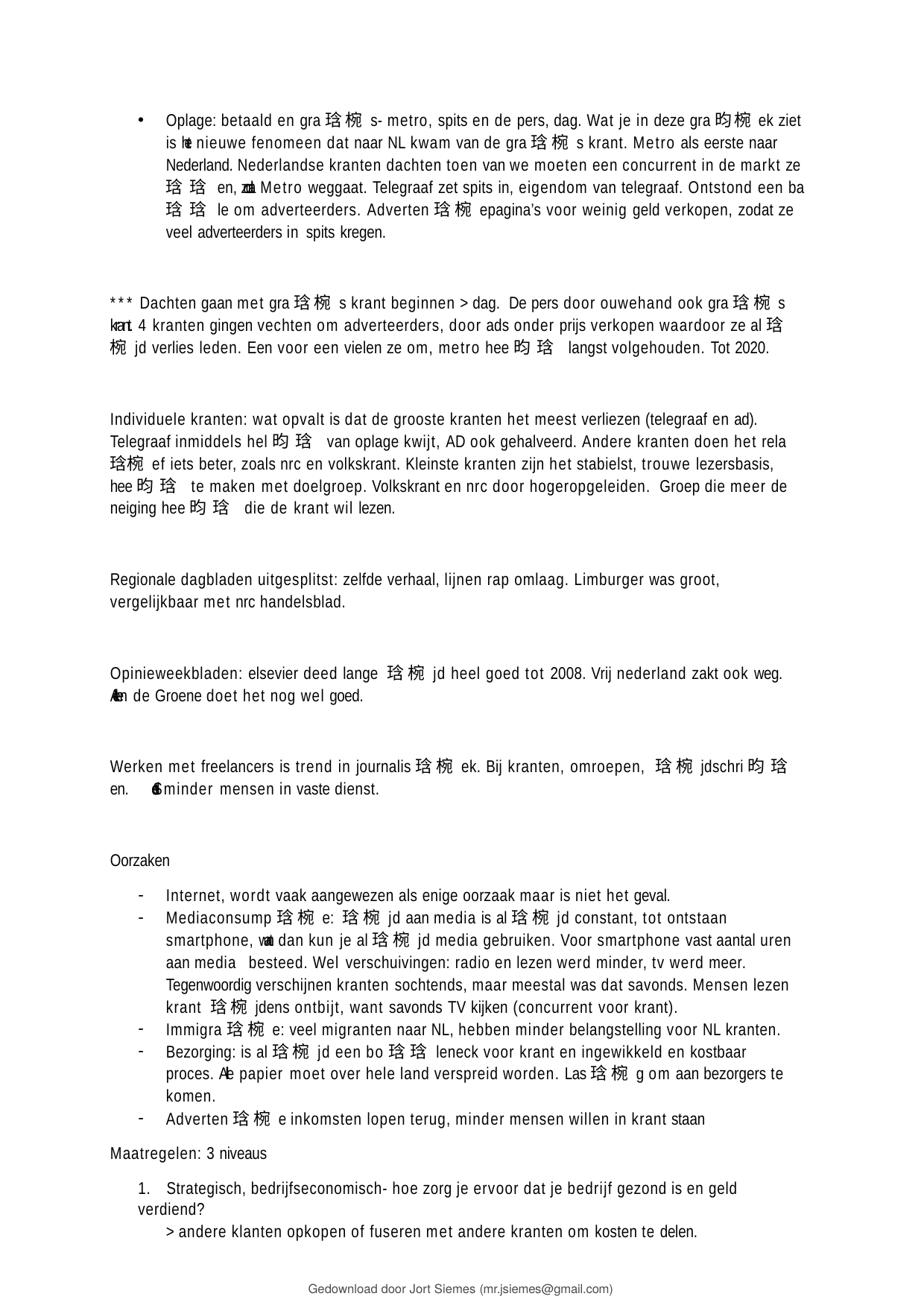

Oplage: betaald en gra琀椀s- metro, spits en de pers, dag. Wat je in deze gra昀椀ek ziet is het nieuwe fenomeen dat naar NL kwam van de gra琀椀s krant. Metro als eerste naar Nederland. Nederlandse kranten dachten toen van we moeten een concurrent in de markt ze琀琀en, zodat Metro weggaat. Telegraaf zet spits in, eigendom van telegraaf. Ontstond een ba琀琀le om adverteerders. Adverten琀椀epagina’s voor weinig geld verkopen, zodat ze veel adverteerders in spits kregen.

*** Dachten gaan met gra琀椀s krant beginnen > dag. De pers door ouwehand ook gra琀椀s krant. 4 kranten gingen vechten om adverteerders, door ads onder prijs verkopen waardoor ze al琀椀jd verlies leden. Een voor een vielen ze om, metro hee昀琀 langst volgehouden. Tot 2020.

Individuele kranten: wat opvalt is dat de grooste kranten het meest verliezen (telegraaf en ad). Telegraaf inmiddels hel昀琀 van oplage kwijt, AD ook gehalveerd. Andere kranten doen het rela琀椀ef iets beter, zoals nrc en volkskrant. Kleinste kranten zijn het stabielst, trouwe lezersbasis, hee昀琀 te maken met doelgroep. Volkskrant en nrc door hogeropgeleiden. Groep die meer de neiging hee昀琀 die de krant wil lezen.

Regionale dagbladen uitgesplitst: zelfde verhaal, lijnen rap omlaag. Limburger was groot, vergelijkbaar met nrc handelsblad.

Opinieweekbladen: elsevier deed lange 琀椀jd heel goed tot 2008. Vrij nederland zakt ook weg.  Alleen de Groene doet het nog wel goed.

Werken met freelancers is trend in journalis琀椀ek. Bij kranten, omroepen, 琀椀jdschri昀琀en.  Steeds minder mensen in vaste dienst.

Oorzaken
Internet, wordt vaak aangewezen als enige oorzaak maar is niet het geval.
Mediaconsump琀椀e: 琀椀jd aan media is al琀椀jd constant, tot ontstaan smartphone, want dan kun je al琀椀jd media gebruiken. Voor smartphone vast aantal uren aan media besteed. Wel verschuivingen: radio en lezen werd minder, tv werd meer. Tegenwoordig verschijnen kranten sochtends, maar meestal was dat savonds. Mensen lezen krant 琀椀jdens ontbijt, want savonds TV kijken (concurrent voor krant).
Immigra琀椀e: veel migranten naar NL, hebben minder belangstelling voor NL kranten.
Bezorging: is al琀椀jd een bo琀琀leneck voor krant en ingewikkeld en kostbaar proces. Alle papier moet over hele land verspreid worden. Las琀椀g om aan bezorgers te komen.
Adverten琀椀e inkomsten lopen terug, minder mensen willen in krant staan
Maatregelen: 3 niveaus
1.  Strategisch, bedrijfseconomisch- hoe zorg je ervoor dat je bedrijf gezond is en geld verdiend?
> andere klanten opkopen of fuseren met andere kranten om kosten te delen.
Gedownload door Jort Siemes (mr.jsiemes@gmail.com)